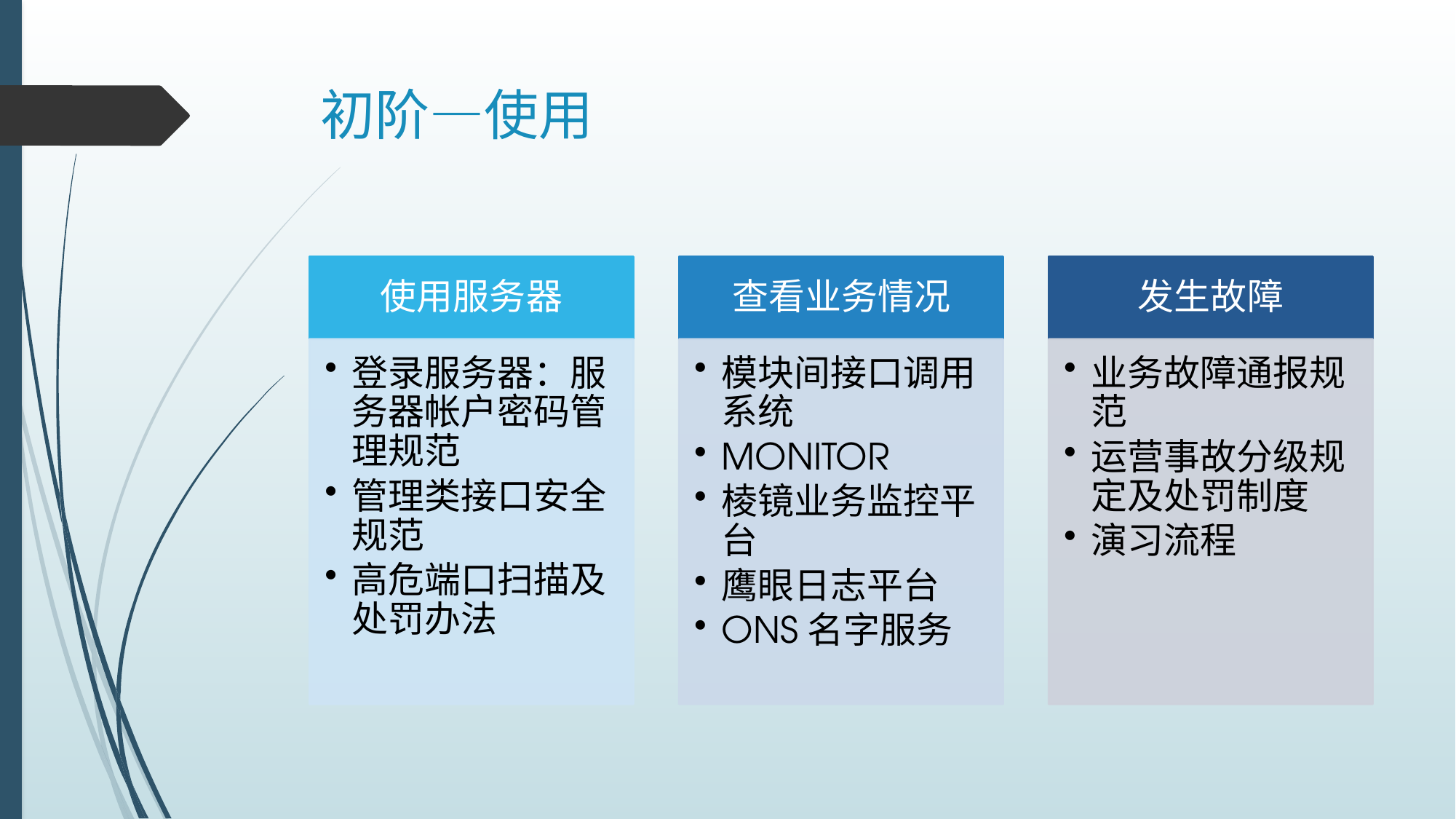

# 初阶—使用
使用服务器
登录服务器：服务器帐户密码管理规范
管理类接口安全规范
高危端口扫描及处罚办法
查看业务情况
模块间接口调用系统
MONITOR
棱镜业务监控平台
鹰眼日志平台
ONS名字服务
发生故障
业务故障通报规范
运营事故分级规定及处罚制度
演习流程